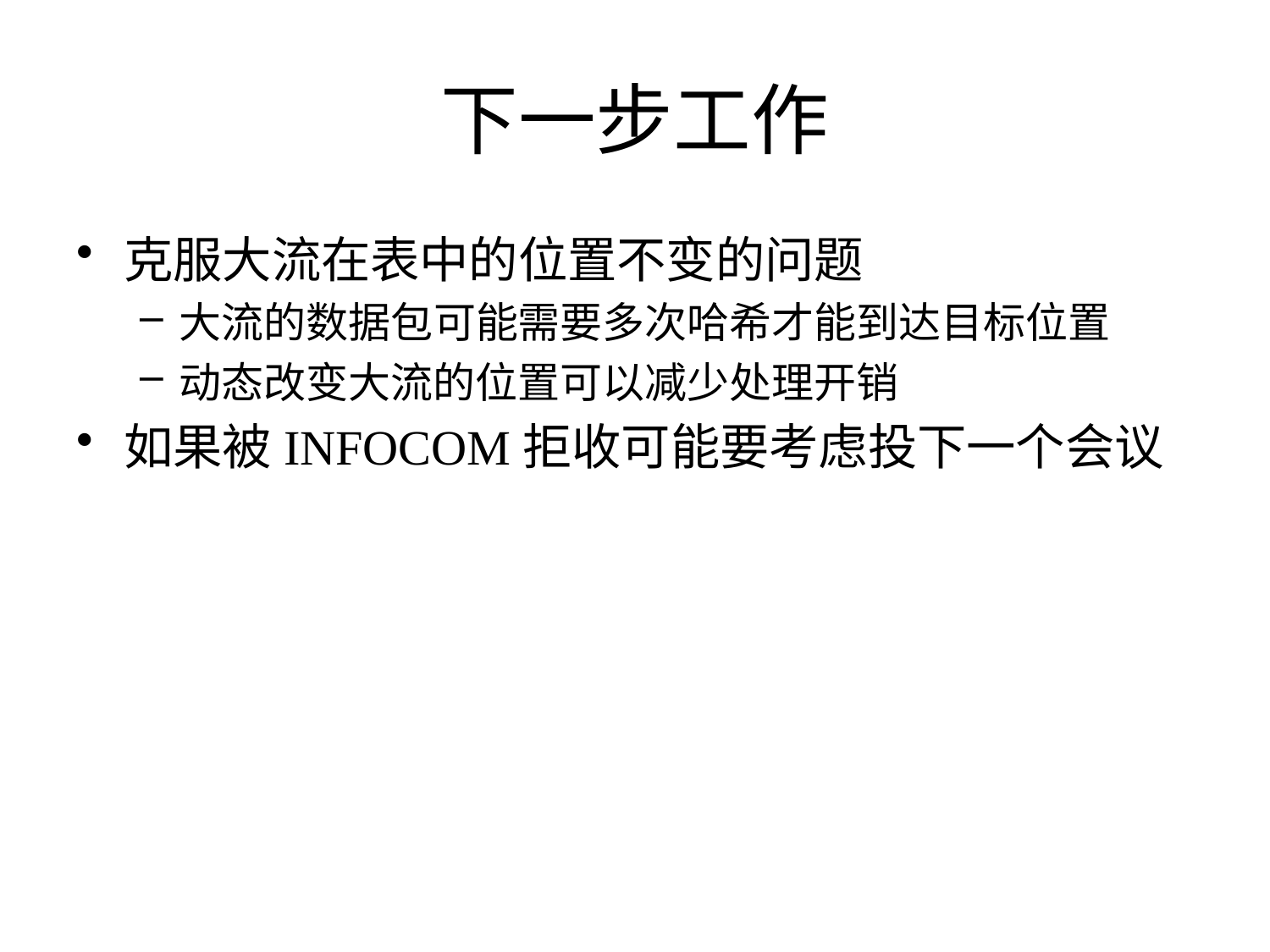

# 下一步工作
克服大流在表中的位置不变的问题
大流的数据包可能需要多次哈希才能到达目标位置
动态改变大流的位置可以减少处理开销
如果被INFOCOM拒收可能要考虑投下一个会议